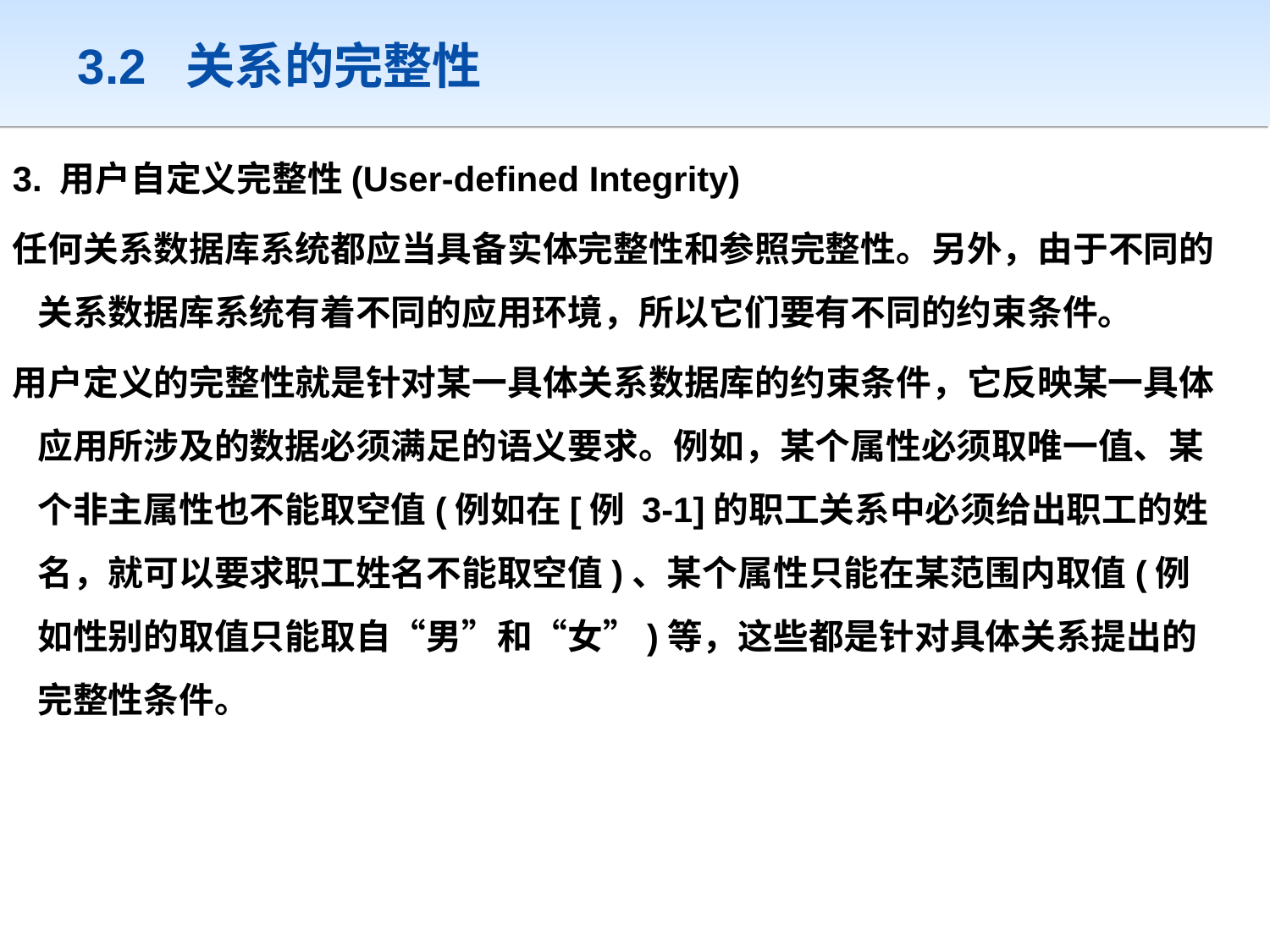

# 3.2  关系的完整性
3. 用户自定义完整性(User-defined Integrity)
任何关系数据库系统都应当具备实体完整性和参照完整性。另外，由于不同的关系数据库系统有着不同的应用环境，所以它们要有不同的约束条件。
用户定义的完整性就是针对某一具体关系数据库的约束条件，它反映某一具体应用所涉及的数据必须满足的语义要求。例如，某个属性必须取唯一值、某个非主属性也不能取空值(例如在[例 3-1]的职工关系中必须给出职工的姓名，就可以要求职工姓名不能取空值)、某个属性只能在某范围内取值(例如性别的取值只能取自“男”和“女”)等，这些都是针对具体关系提出的完整性条件。